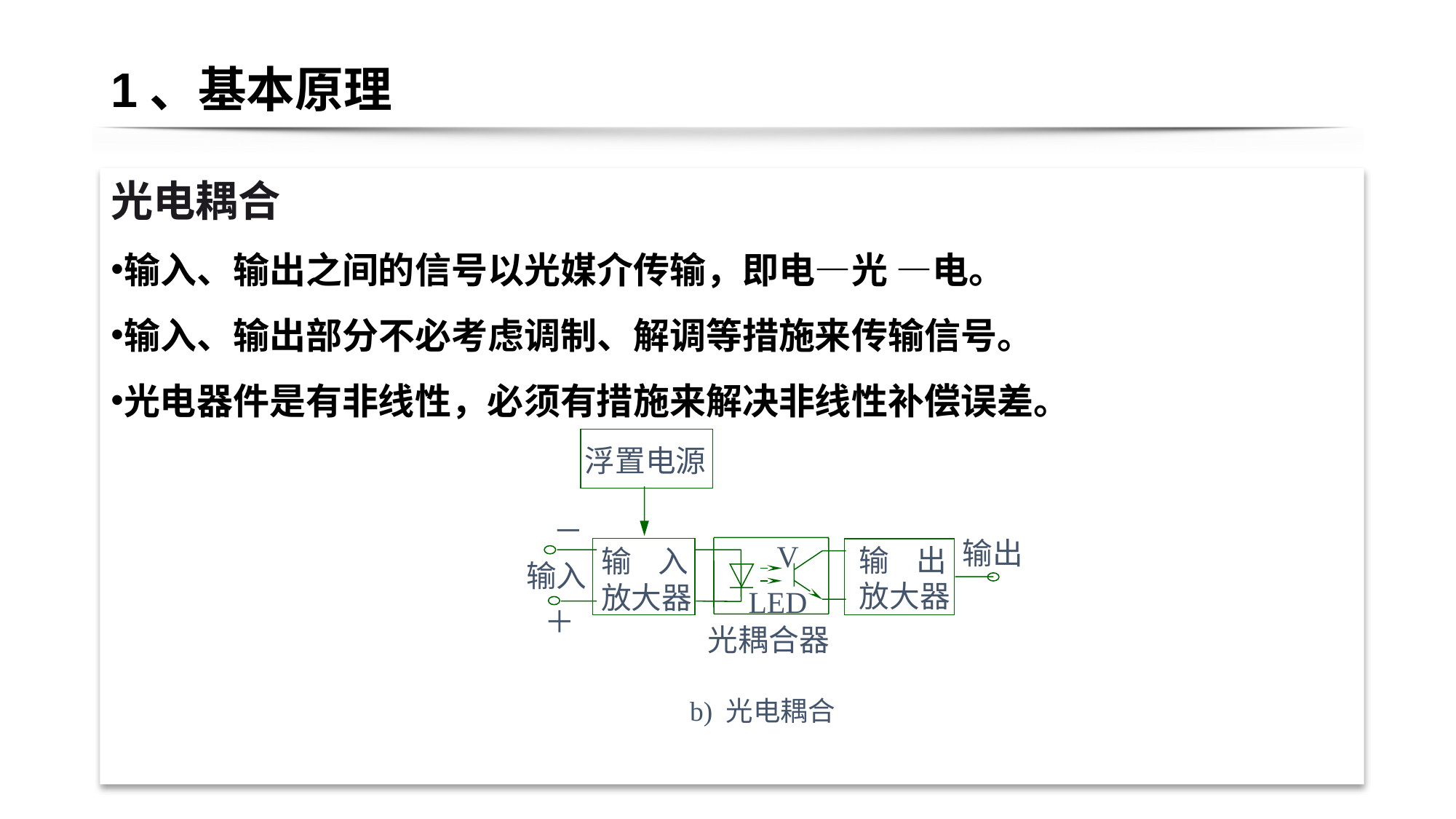

# 1、基本原理
光电耦合
输入、输出之间的信号以光媒介传输，即电—光 —电。
输入、输出部分不必考虑调制、解调等措施来传输信号。
光电器件是有非线性，必须有措施来解决非线性补偿误差。

浮置电源

－
输出
V

输    出
放大器
输    入
放大器

输入

LED

＋

光耦合器
b) 光电耦合